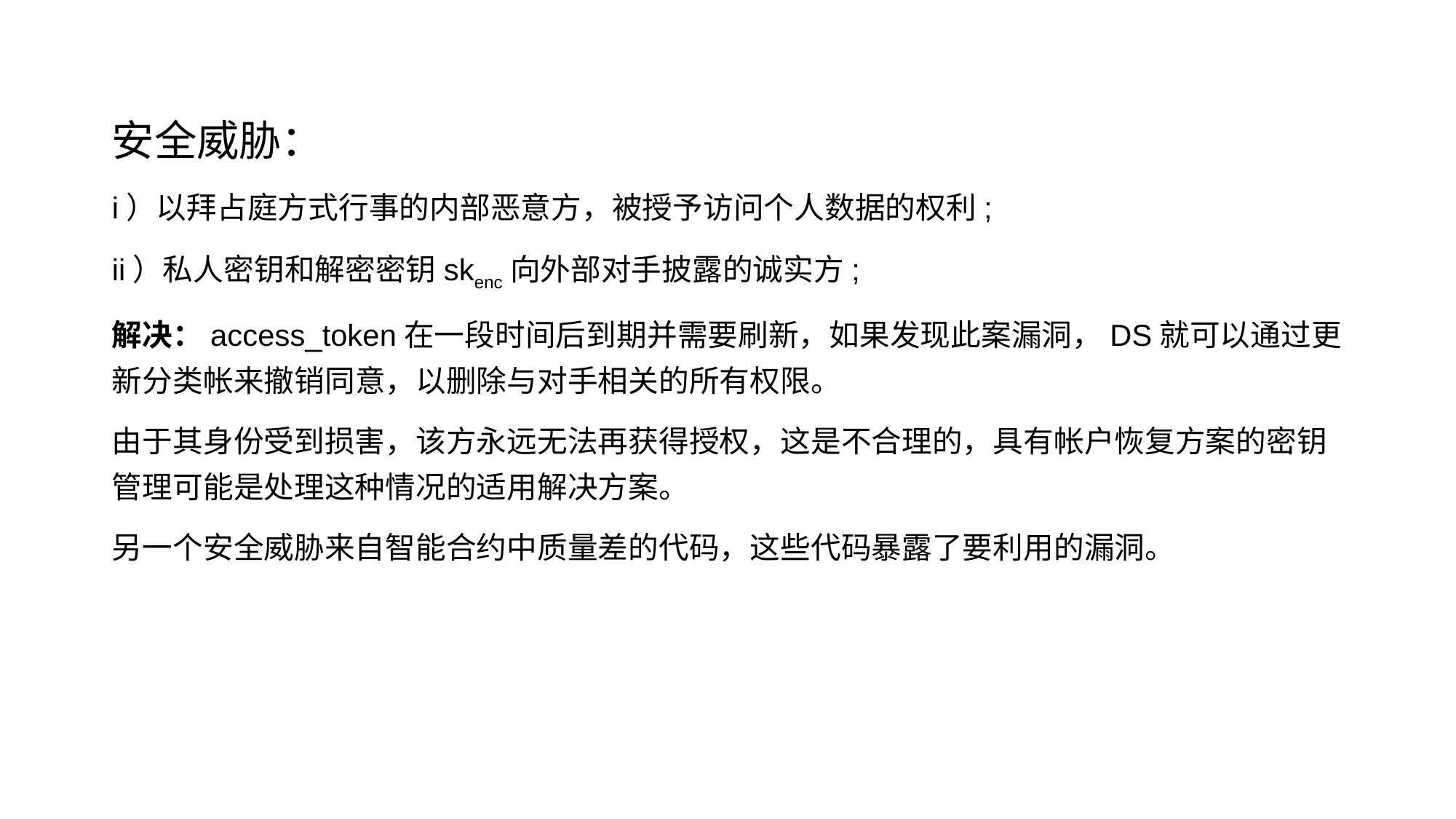

安全威胁：
i）以拜占庭方式行事的内部恶意方，被授予访问个人数据的权利;
ii）私人密钥和解密密钥skenc向外部对手披露的诚实方;
解决：access_token在一段时间后到期并需要刷新，如果发现此案漏洞，DS就可以通过更新分类帐来撤销同意，以删除与对手相关的所有权限。
由于其身份受到损害，该方永远无法再获得授权，这是不合理的，具有帐户恢复方案的密钥管理可能是处理这种情况的适用解决方案。
另一个安全威胁来自智能合约中质量差的代码，这些代码暴露了要利用的漏洞。